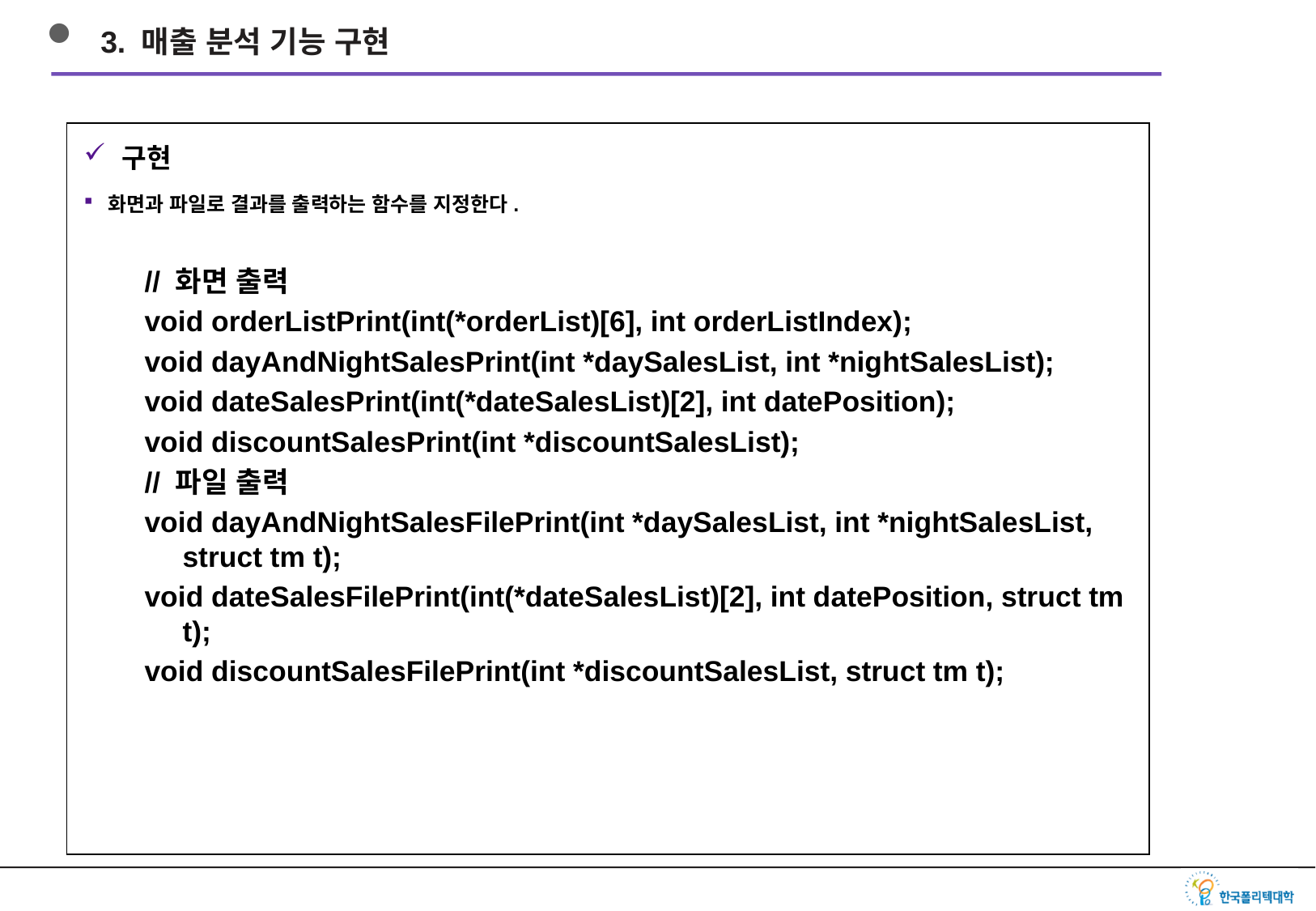

3. 매출 분석 기능 구현
구현
화면과 파일로 결과를 출력하는 함수를 지정한다.

// 화면 출력
void orderListPrint(int(*orderList)[6], int orderListIndex);
void dayAndNightSalesPrint(int *daySalesList, int *nightSalesList);
void dateSalesPrint(int(*dateSalesList)[2], int datePosition);
void discountSalesPrint(int *discountSalesList);
// 파일 출력
void dayAndNightSalesFilePrint(int *daySalesList, int *nightSalesList, struct tm t);
void dateSalesFilePrint(int(*dateSalesList)[2], int datePosition, struct tm t);
void discountSalesFilePrint(int *discountSalesList, struct tm t);